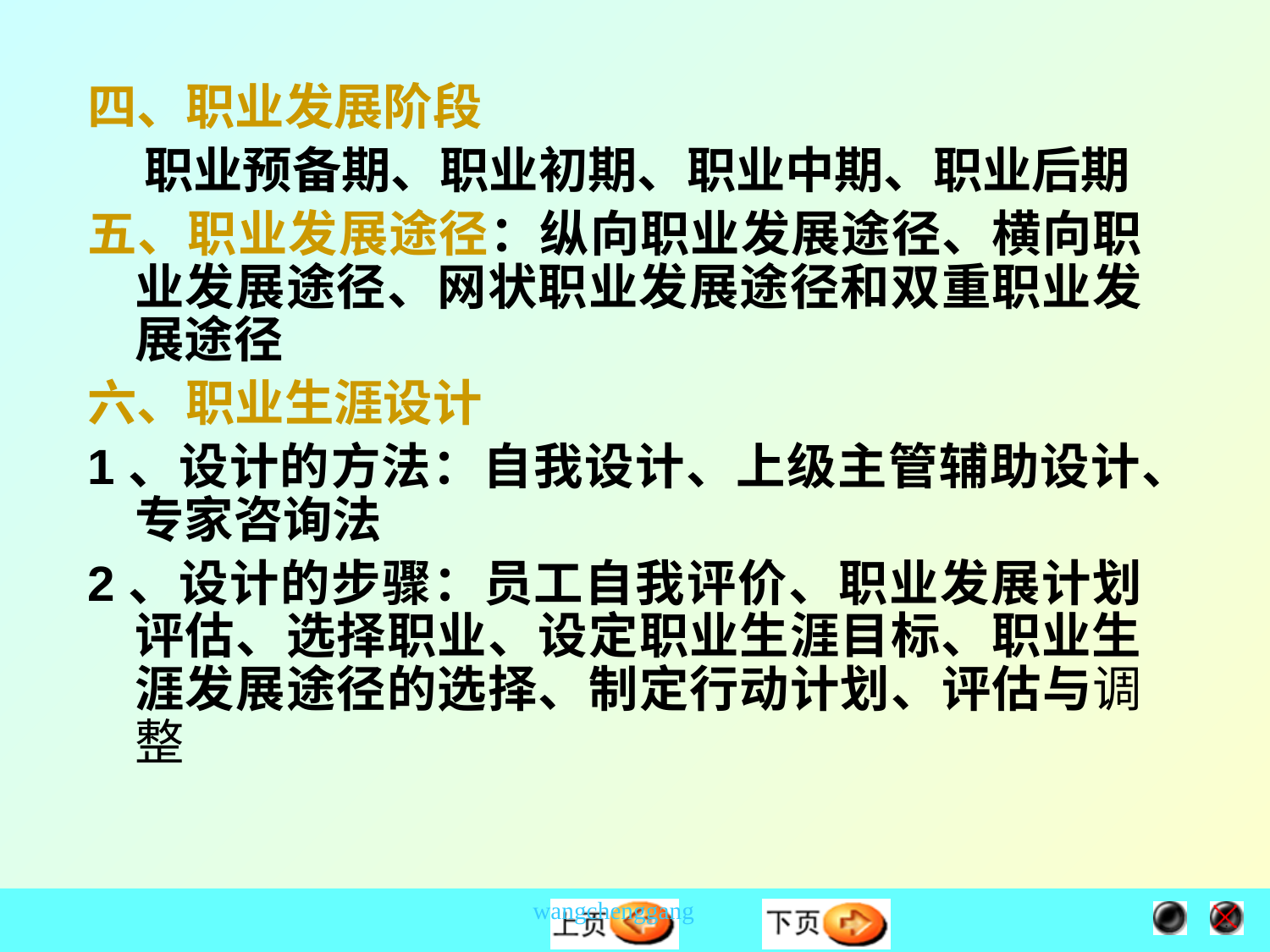

四、职业发展阶段
    职业预备期、职业初期、职业中期、职业后期
五、职业发展途径：纵向职业发展途径、横向职业发展途径、网状职业发展途径和双重职业发展途径
六、职业生涯设计
1、设计的方法：自我设计、上级主管辅助设计、专家咨询法
2、设计的步骤：员工自我评价、职业发展计划评估、选择职业、设定职业生涯目标、职业生涯发展途径的选择、制定行动计划、评估与调整
wangchenggang